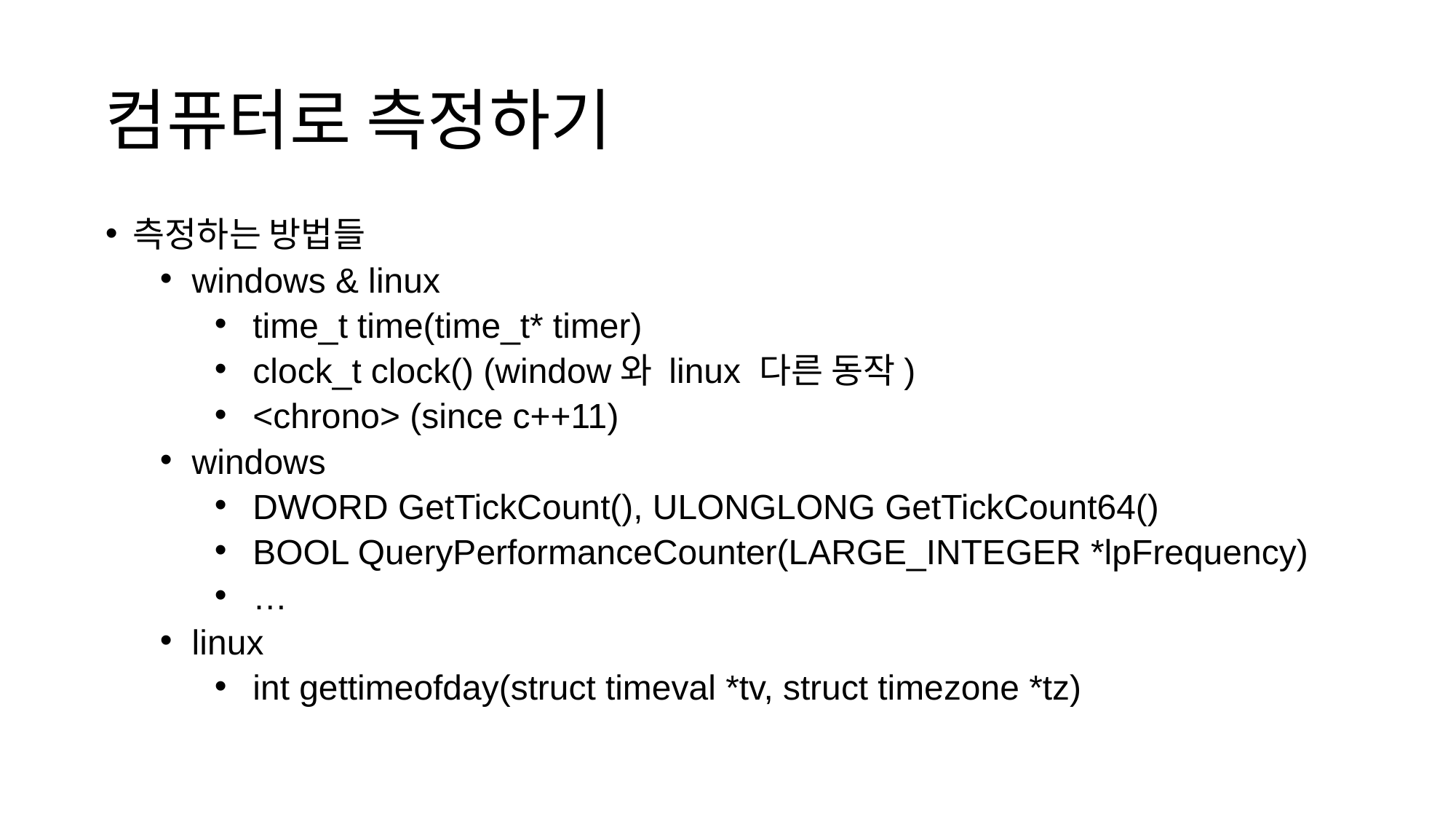

# 컴퓨터로 측정하기
측정하는 방법들
windows & linux
time_t time(time_t* timer)
clock_t clock() (window와 linux 다른 동작)
<chrono> (since c++11)
windows
DWORD GetTickCount(), ULONGLONG GetTickCount64()
BOOL QueryPerformanceCounter(LARGE_INTEGER *lpFrequency)
…
linux
int gettimeofday(struct timeval *tv, struct timezone *tz)